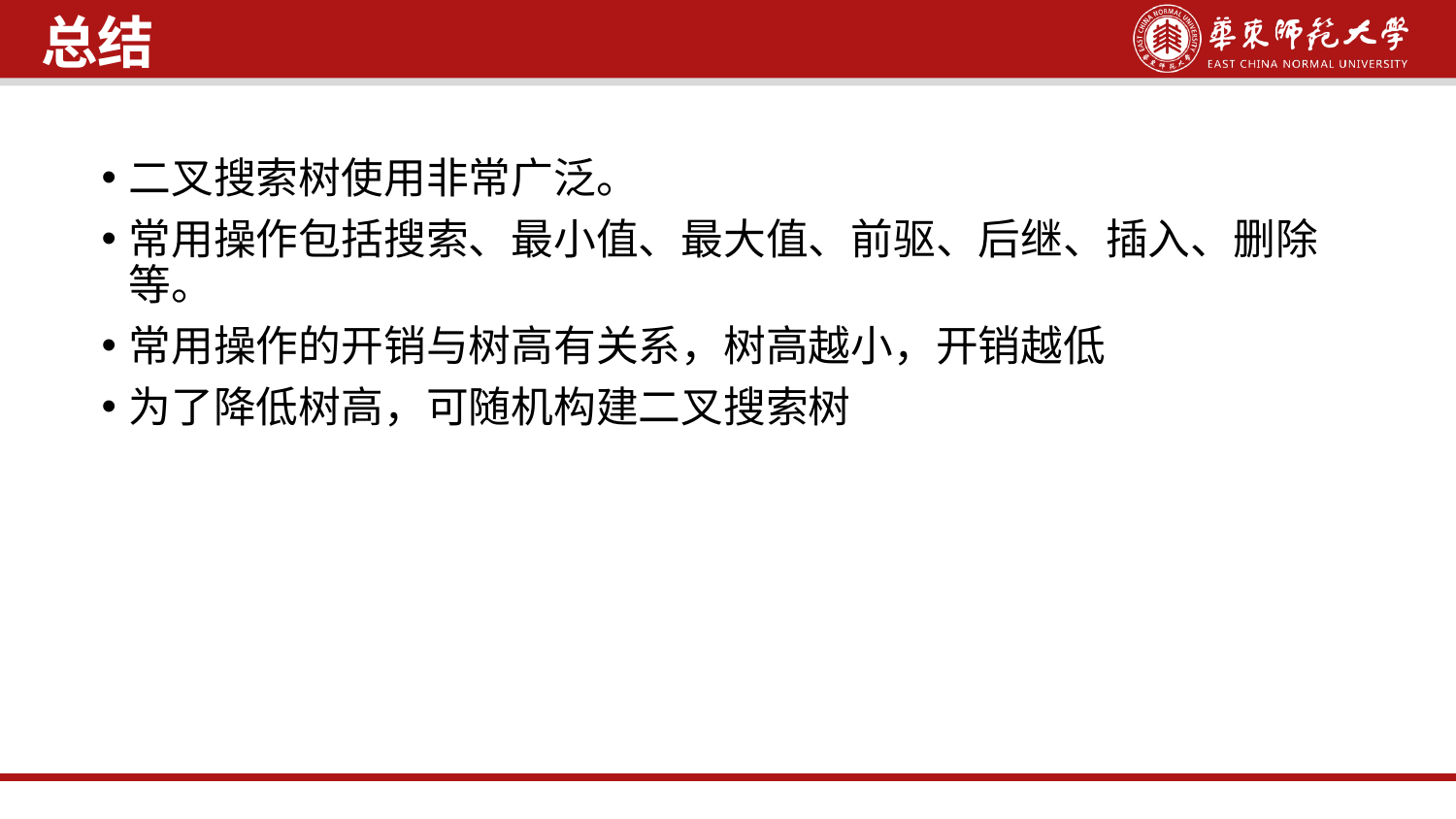

总结
二叉搜索树使用非常广泛。
常用操作包括搜索、最小值、最大值、前驱、后继、插入、删除等。
常用操作的开销与树高有关系，树高越小，开销越低
为了降低树高，可随机构建二叉搜索树